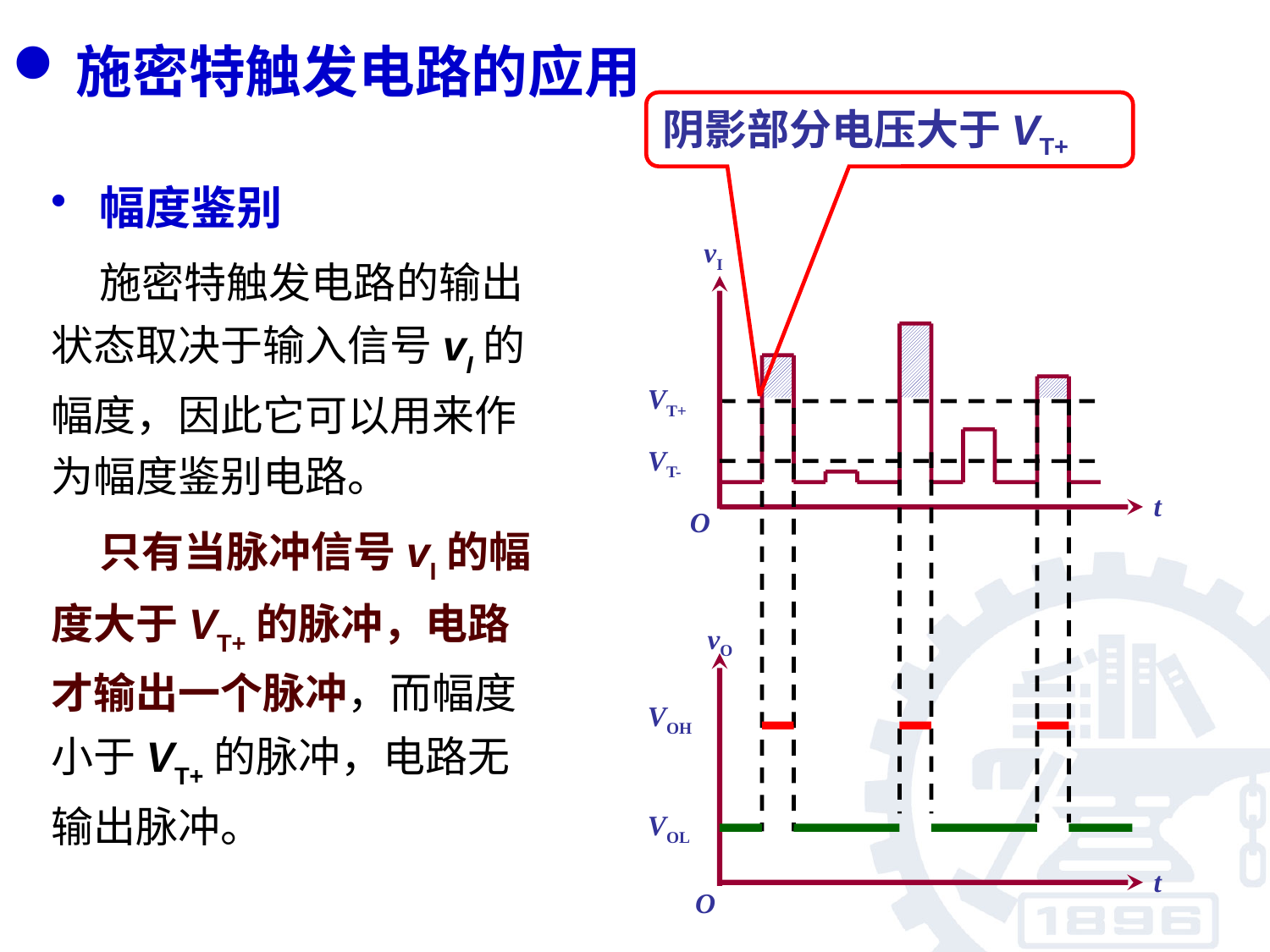

施密特触发电路的应用
阴影部分电压大于VT+
幅度鉴别
    施密特触发电路的输出状态取决于输入信号vI的幅度，因此它可以用来作为幅度鉴别电路。
    只有当脉冲信号vI的幅度大于VT+的脉冲，电路才输出一个脉冲，而幅度小于VT+的脉冲，电路无输出脉冲。
vI

VT+

VT-

O
vO

VOH
VOL
t
O
t